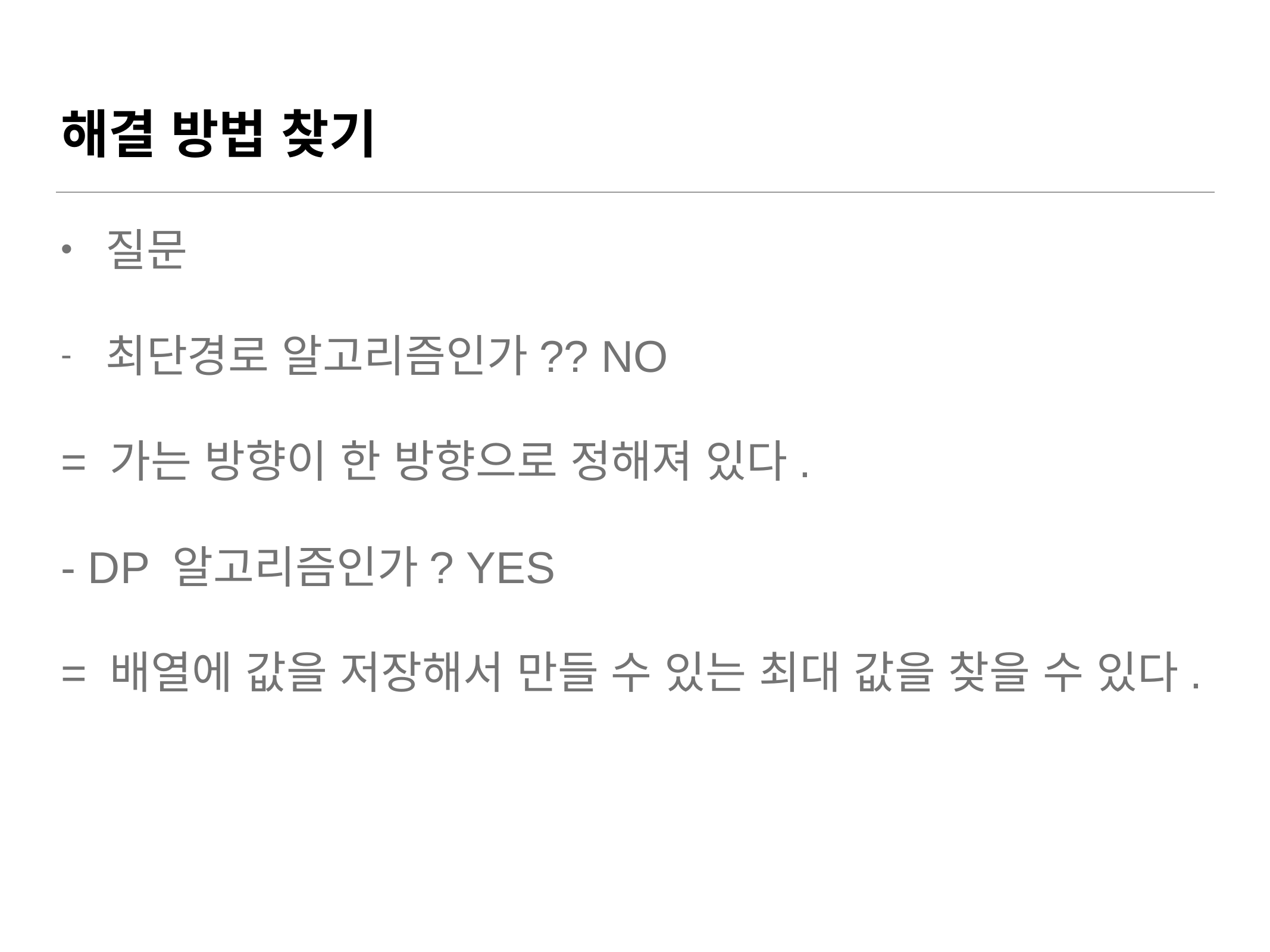

# 해결 방법 찾기
질문
최단경로 알고리즘인가?? NO
= 가는 방향이 한 방향으로 정해져 있다.
- DP 알고리즘인가? YES
= 배열에 값을 저장해서 만들 수 있는 최대 값을 찾을 수 있다.